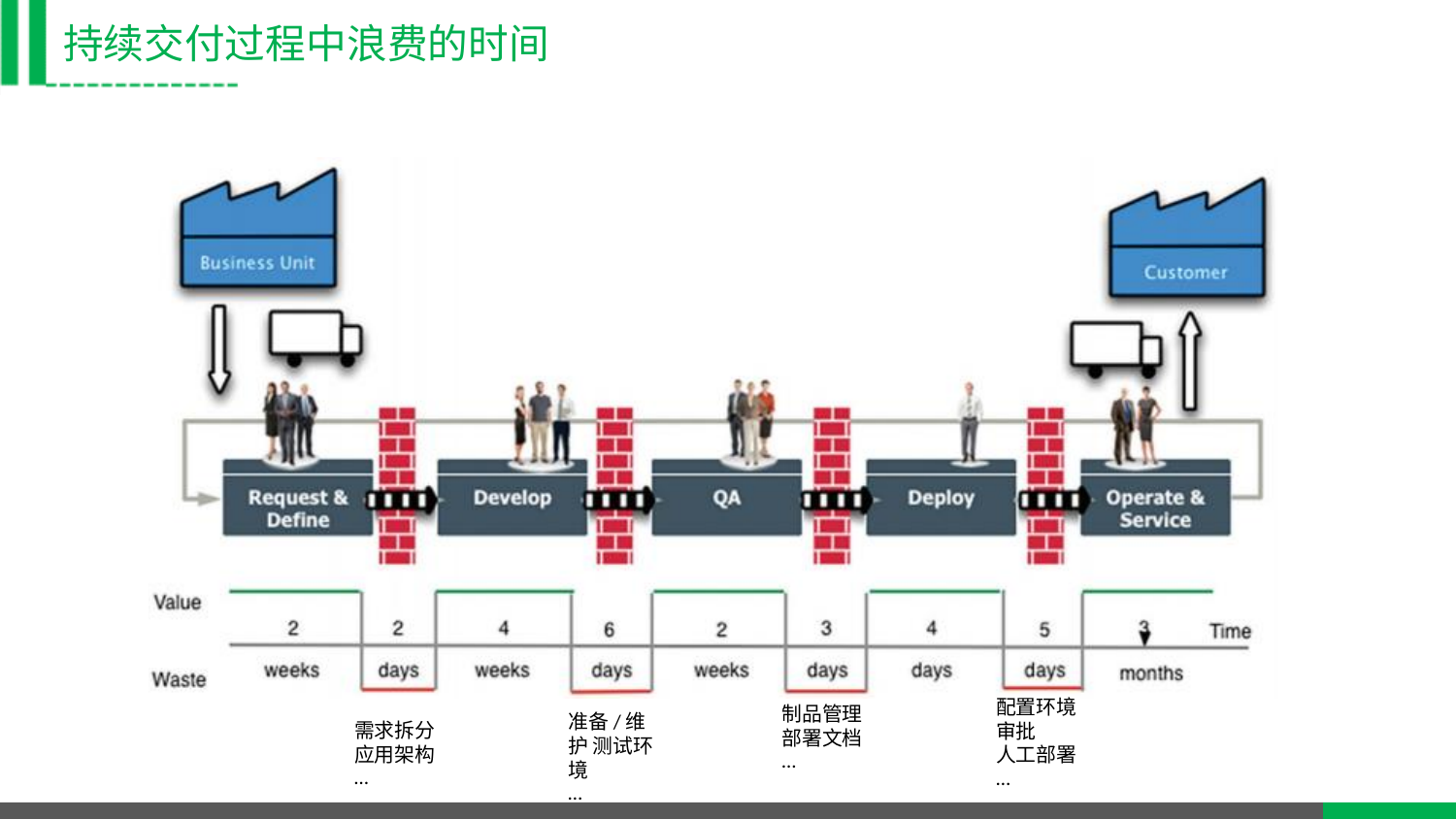

# 持续交付过程中浪费的时间

配置环境 审批
人工部署
…
制品管理 部署文档
…
准备/维护 测试环境
…
需求拆分 应用架构
…